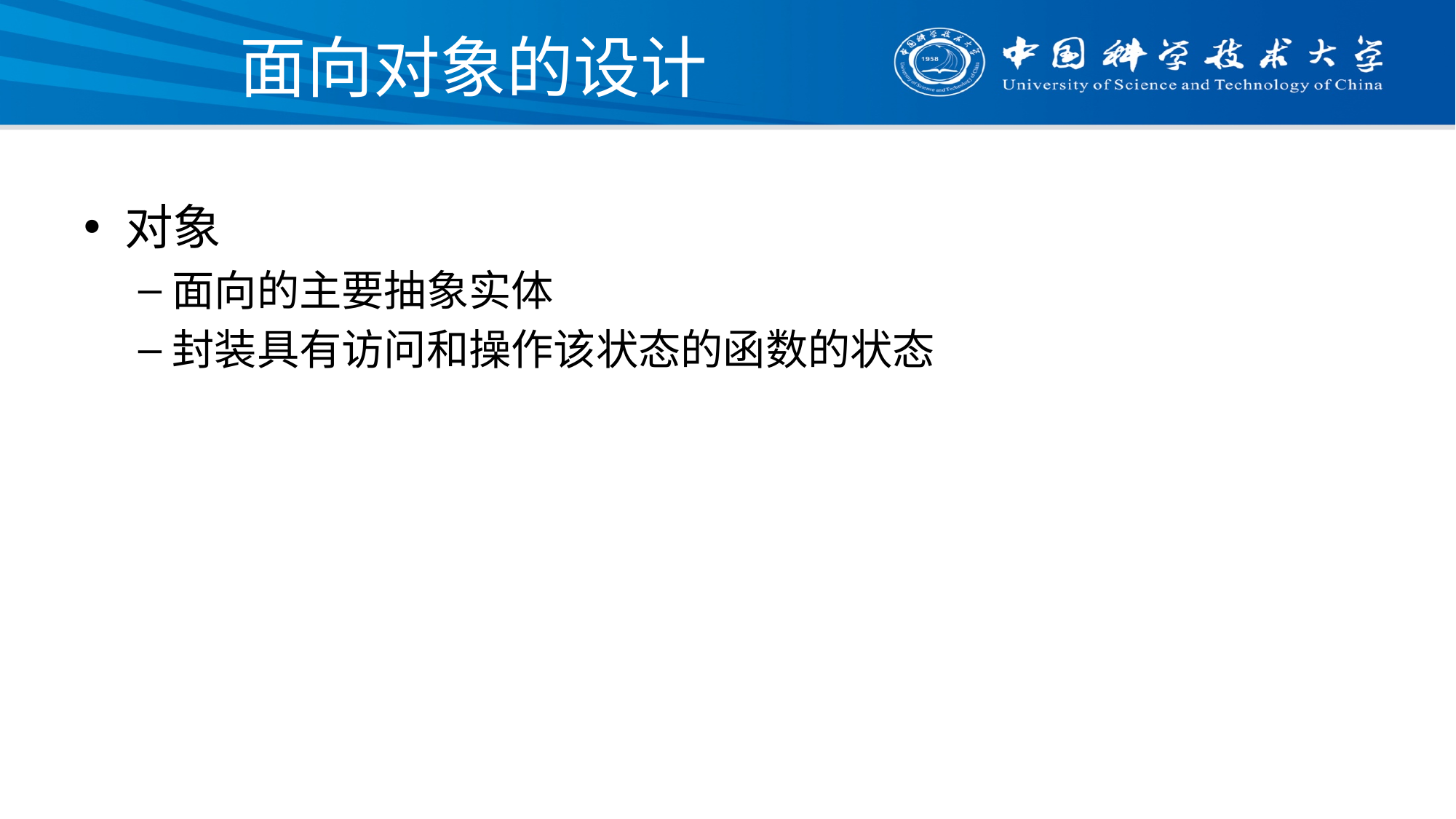

# 面向对象的设计
对象
面向的主要抽象实体
封装具有访问和操作该状态的函数的状态